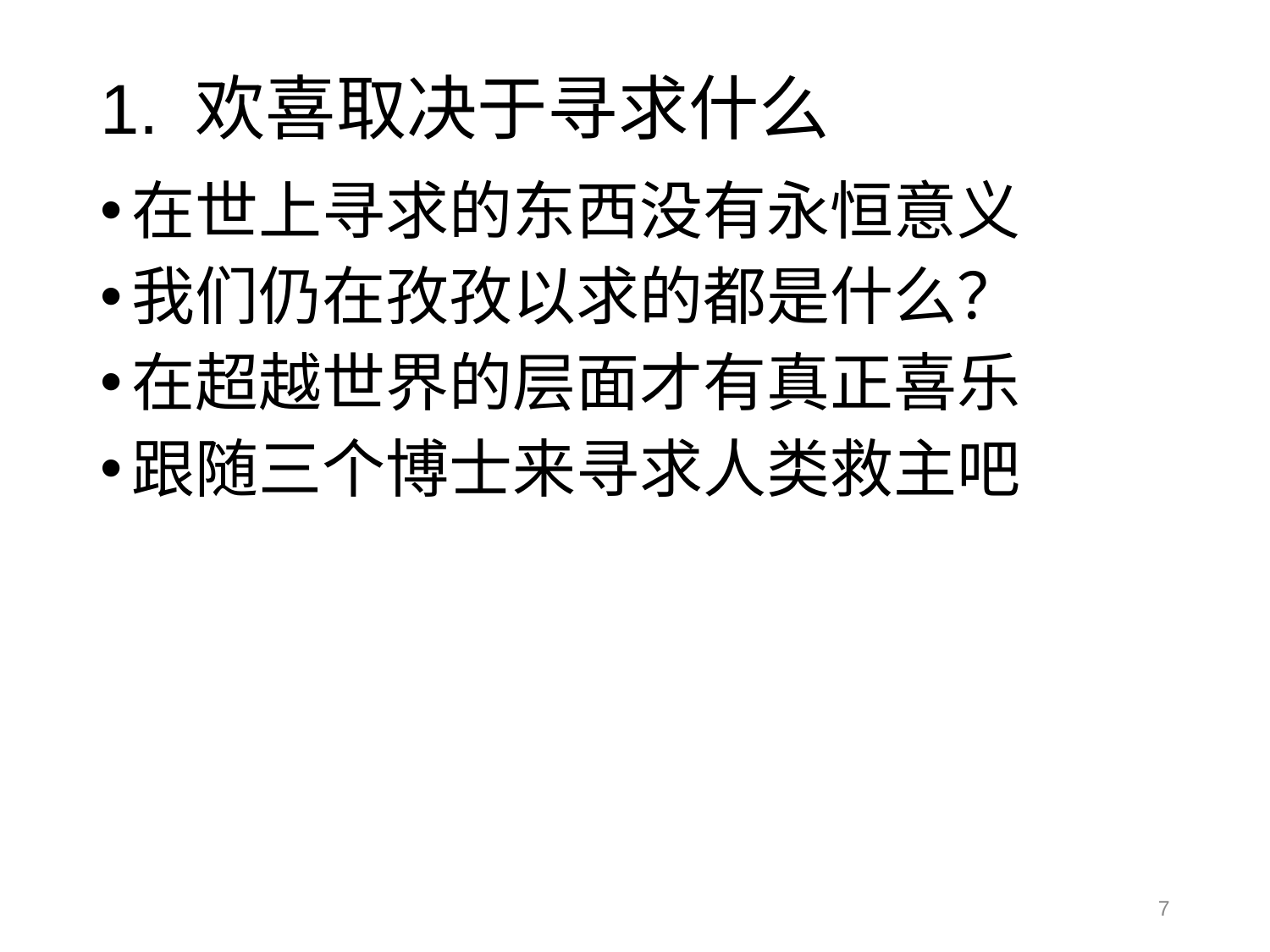

# 1. 欢喜取决于寻求什么
在世上寻求的东西没有永恒意义
我们仍在孜孜以求的都是什么？
在超越世界的层面才有真正喜乐
跟随三个博士来寻求人类救主吧
7